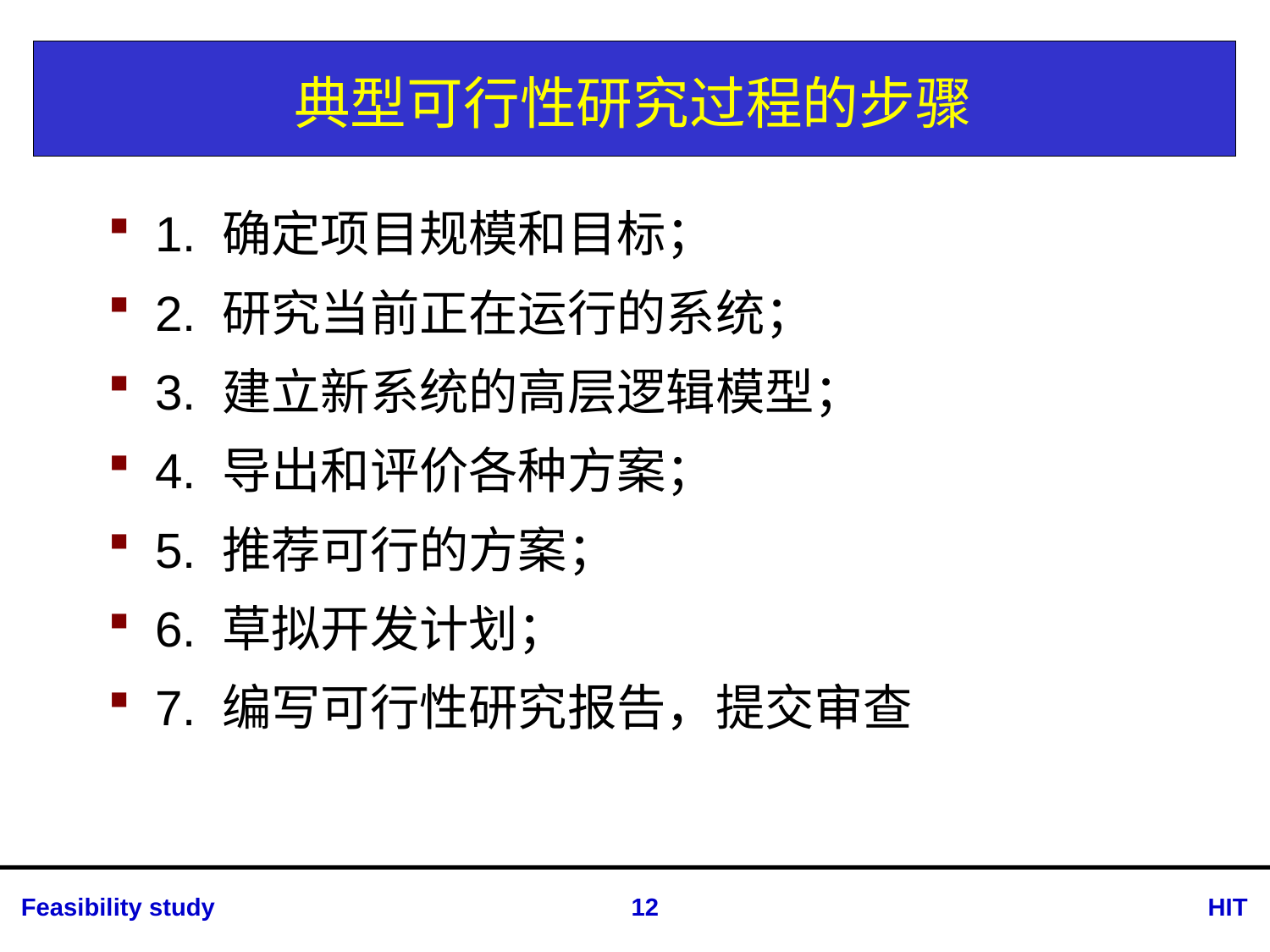

# 典型可行性研究过程的步骤
1. 确定项目规模和目标；
2. 研究当前正在运行的系统；
3. 建立新系统的高层逻辑模型；
4. 导出和评价各种方案；
5. 推荐可行的方案；
6. 草拟开发计划；
7. 编写可行性研究报告，提交审查